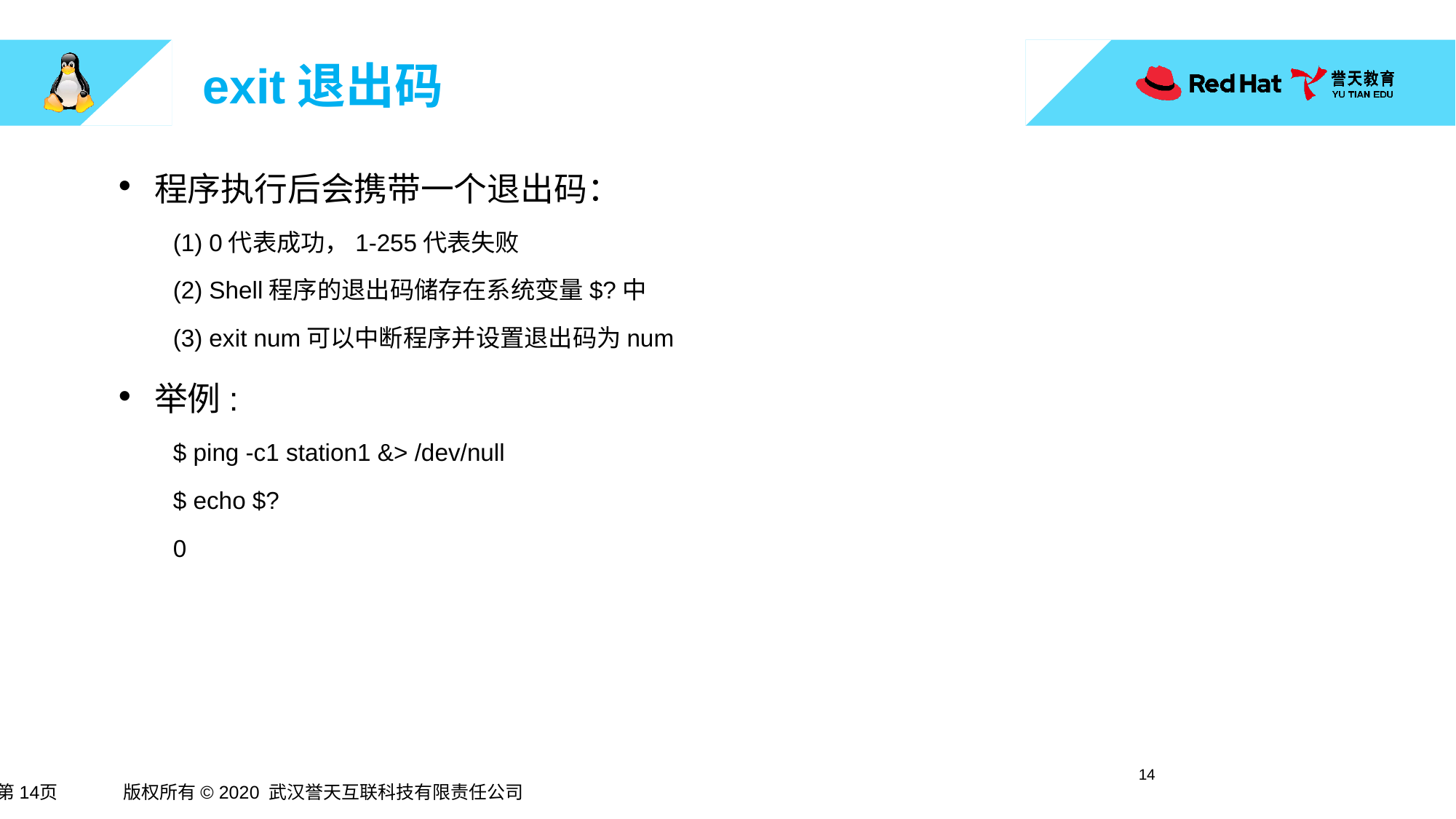

# exit退出码
程序执行后会携带一个退出码：
(1) 0代表成功，1-255代表失败
(2) Shell程序的退出码储存在系统变量$?中
(3) exit num可以中断程序并设置退出码为num
举例:
$ ping -c1 station1 &> /dev/null
$ echo $?
0
14